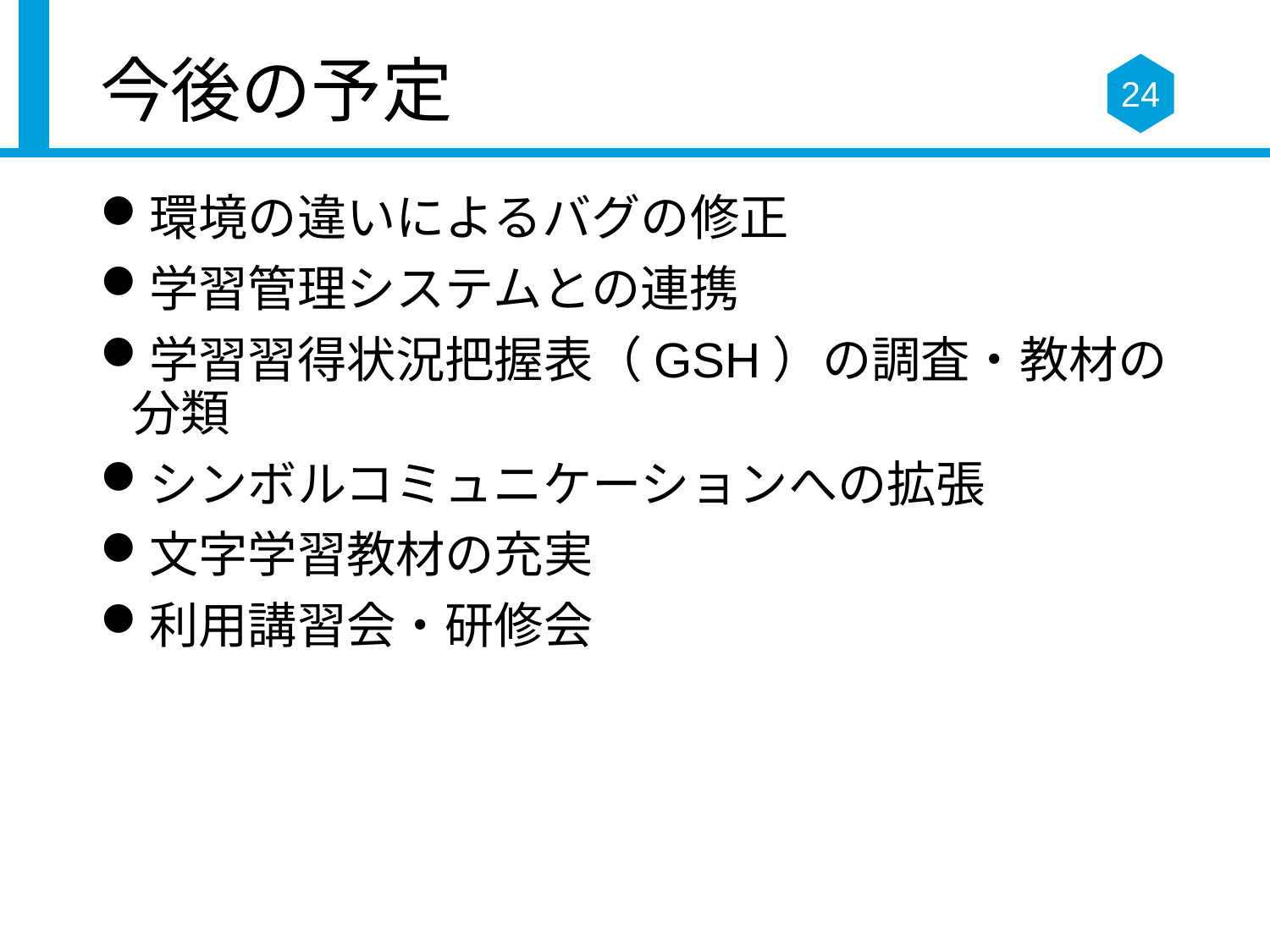

# 今後の予定
24
環境の違いによるバグの修正
学習管理システムとの連携
学習習得状況把握表（GSH）の調査・教材の分類
シンボルコミュニケーションへの拡張
文字学習教材の充実
利用講習会・研修会